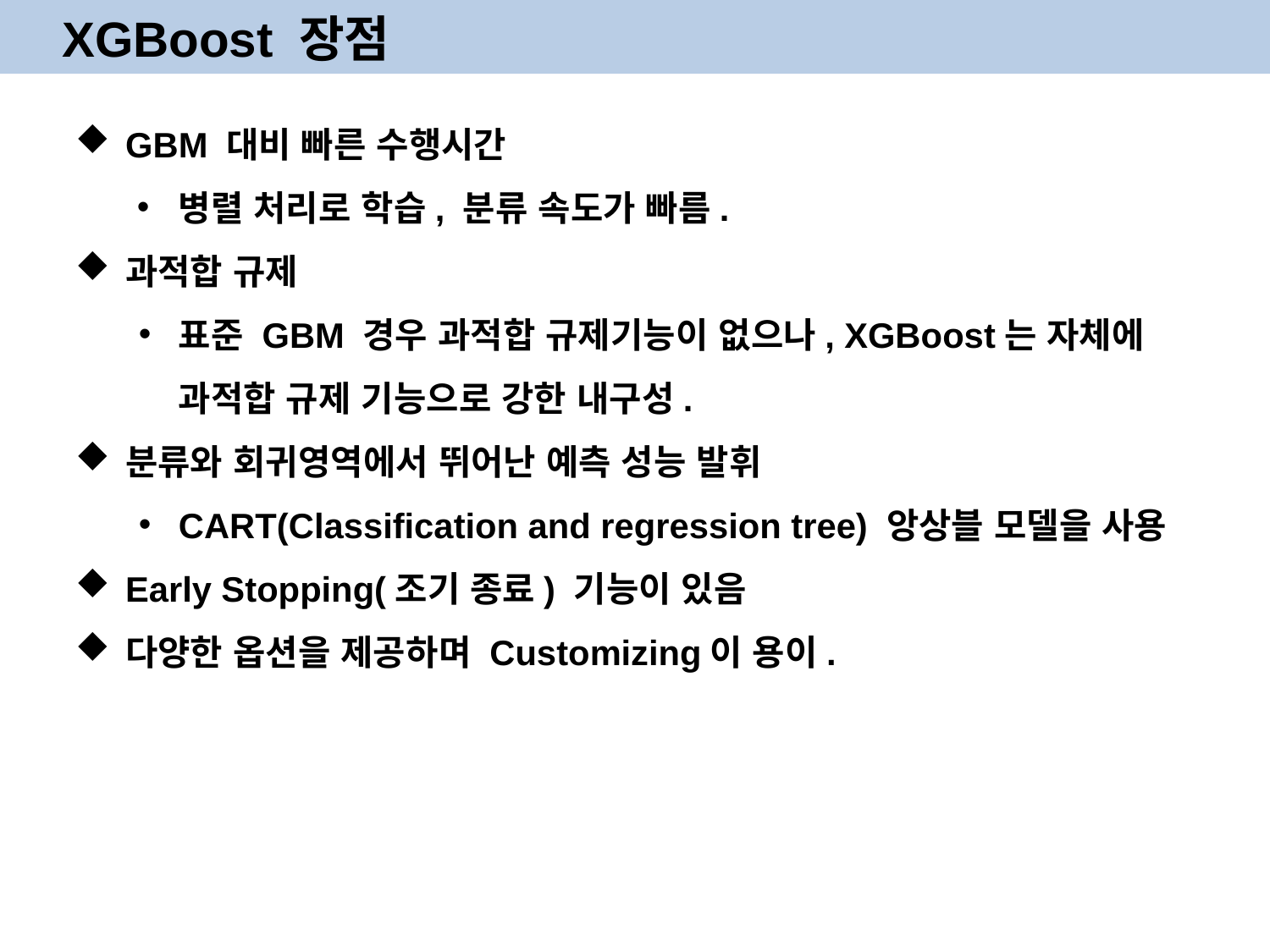

XGBoost 장점
GBM 대비 빠른 수행시간
병렬 처리로 학습, 분류 속도가 빠름.
과적합 규제
표준 GBM 경우 과적합 규제기능이 없으나, XGBoost는 자체에 과적합 규제 기능으로 강한 내구성.
분류와 회귀영역에서 뛰어난 예측 성능 발휘
CART(Classification and regression tree) 앙상블 모델을 사용
Early Stopping(조기 종료) 기능이 있음
다양한 옵션을 제공하며 Customizing이 용이.